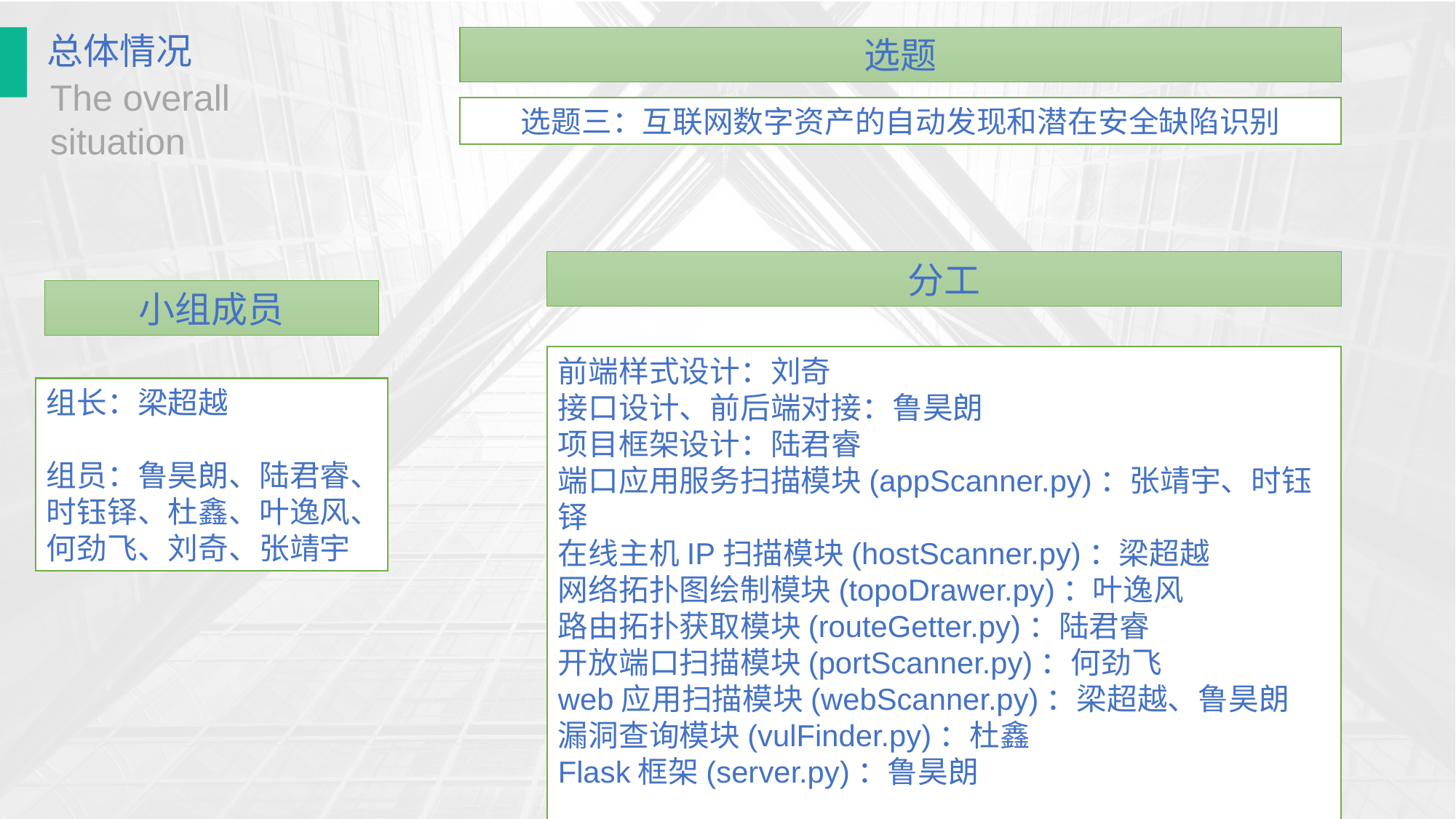

选题
总体情况
The overall situation
选题三：互联网数字资产的自动发现和潜在安全缺陷识别
分工
小组成员
前端样式设计：刘奇
接口设计、前后端对接：鲁昊朗
项目框架设计：陆君睿
端口应用服务扫描模块(appScanner.py)：张靖宇、时钰铎
在线主机IP扫描模块(hostScanner.py)：梁超越
网络拓扑图绘制模块(topoDrawer.py)：叶逸风
路由拓扑获取模块(routeGetter.py)：陆君睿
开放端口扫描模块(portScanner.py)：何劲飞
web应用扫描模块(webScanner.py)：梁超越、鲁昊朗
漏洞查询模块(vulFinder.py)：杜鑫
Flask框架(server.py)：鲁昊朗

组长：梁超越

组员：鲁昊朗、陆君睿、时钰铎、杜鑫、叶逸风、何劲飞、刘奇、张靖宇